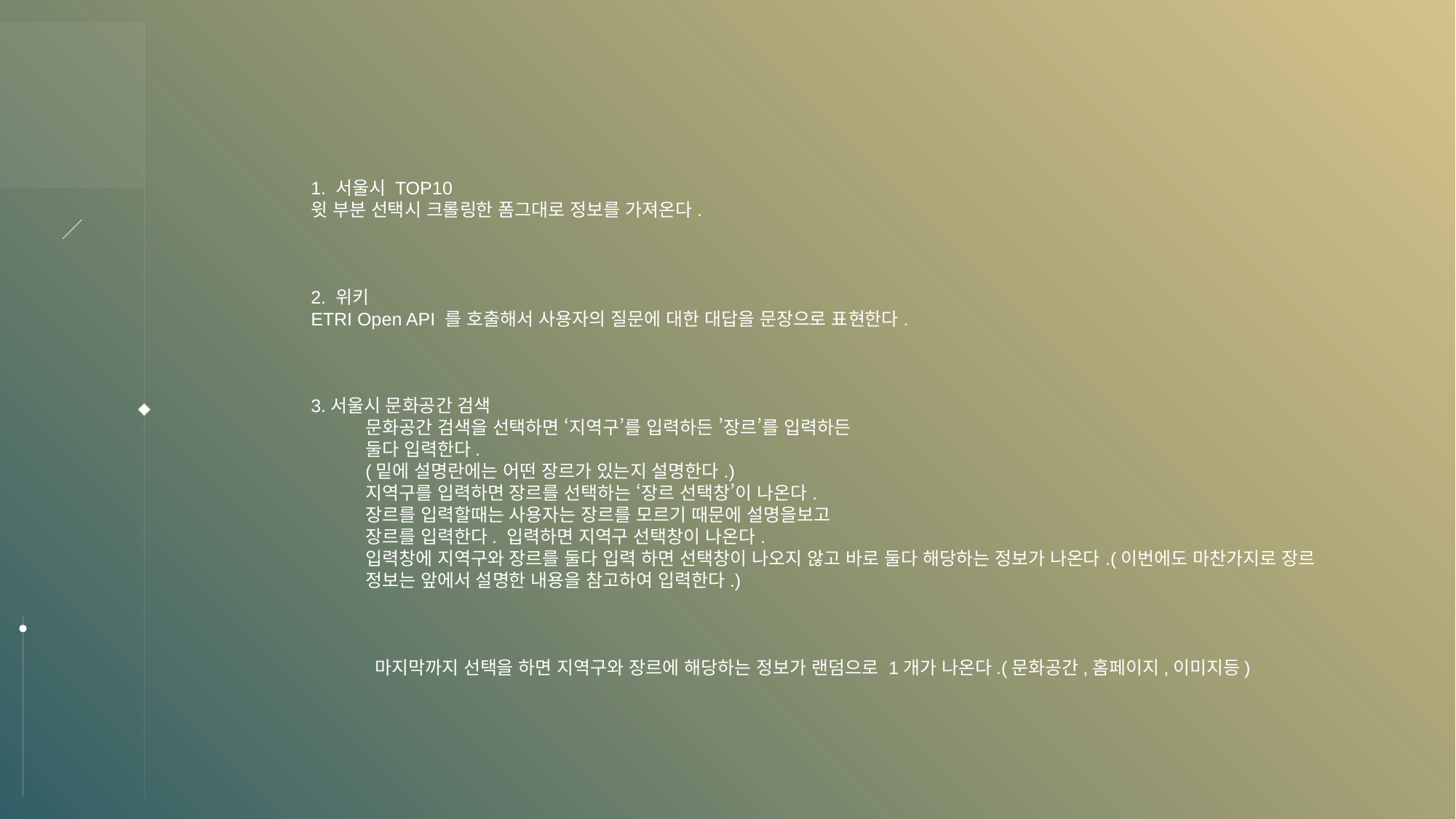

2019 서울  인공지능 챗봇 톤
# 시나리오
1. 서울시 TOP10
윗 부분 선택시 크롤링한 폼그대로 정보를 가져온다.

2. 위키
ETRI Open API 를 호출해서 사용자의 질문에 대한 대답을 문장으로 표현한다.
3.서울시 문화공간 검색
문화공간 검색을 선택하면 ‘지역구’를 입력하든 ’장르’를 입력하든
둘다 입력한다.
(밑에 설명란에는 어떤 장르가 있는지 설명한다.)
지역구를 입력하면 장르를 선택하는 ‘장르 선택창’이 나온다.
장르를 입력할때는 사용자는 장르를 모르기 때문에 설명을보고
장르를 입력한다. 입력하면 지역구 선택창이 나온다.
입력창에 지역구와 장르를 둘다 입력 하면 선택창이 나오지 않고 바로 둘다 해당하는 정보가 나온다.(이번에도 마찬가지로 장르 정보는 앞에서 설명한 내용을 참고하여 입력한다.)

 마지막까지 선택을 하면 지역구와 장르에 해당하는 정보가 랜덤으로 1개가 나온다.(문화공간,홈페이지,이미지등)

5